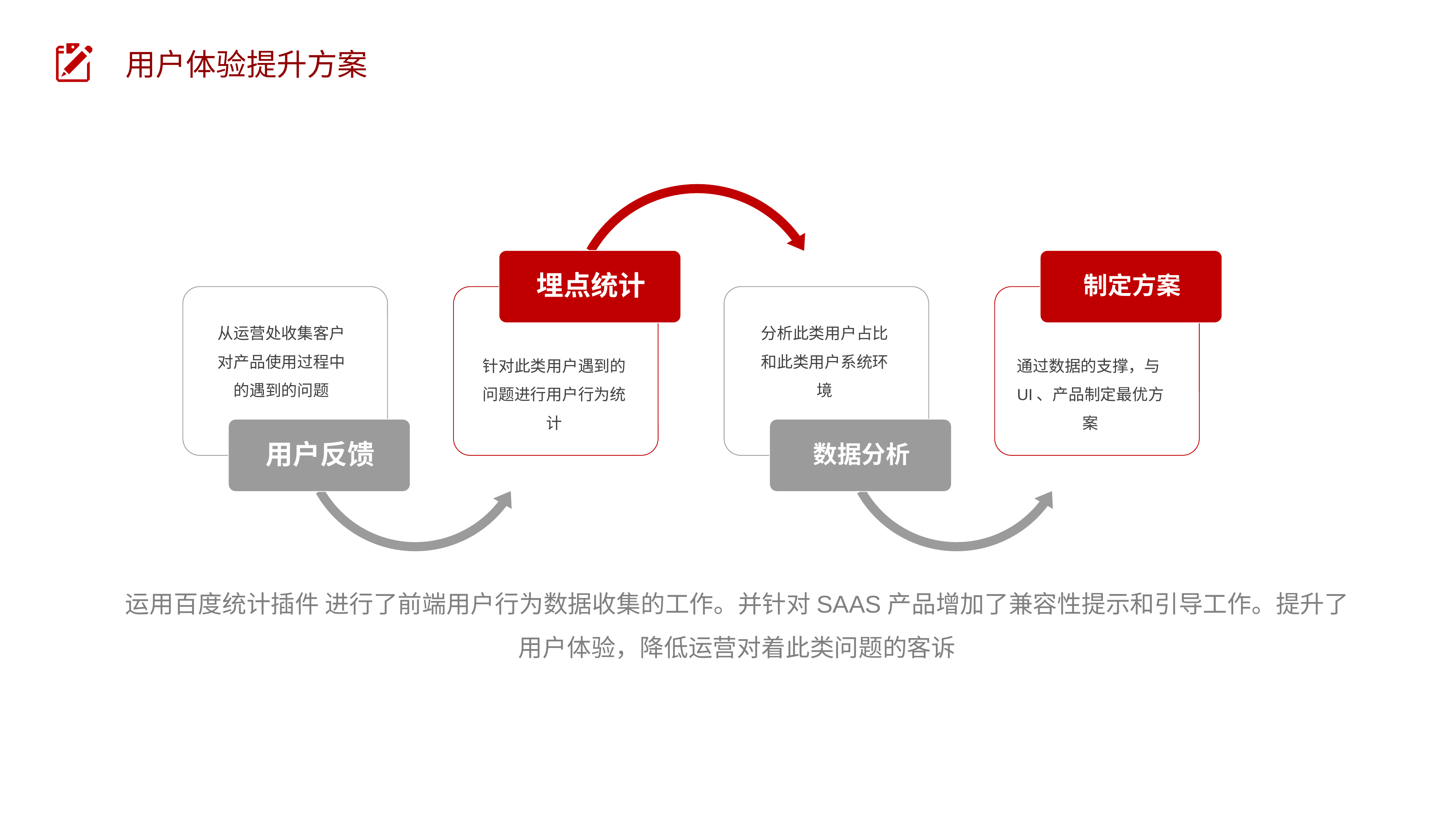

用户体验提升方案
用户反馈
埋点统计
数据分析
制定方案
从运营处收集客户对产品使用过程中的遇到的问题
分析此类用户占比和此类用户系统环境
针对此类用户遇到的问题进行用户行为统计
通过数据的支撑，与UI、产品制定最优方案
运用百度统计插件 进行了前端用户行为数据收集的工作。并针对SAAS产品增加了兼容性提示和引导工作。提升了用户体验，降低运营对着此类问题的客诉